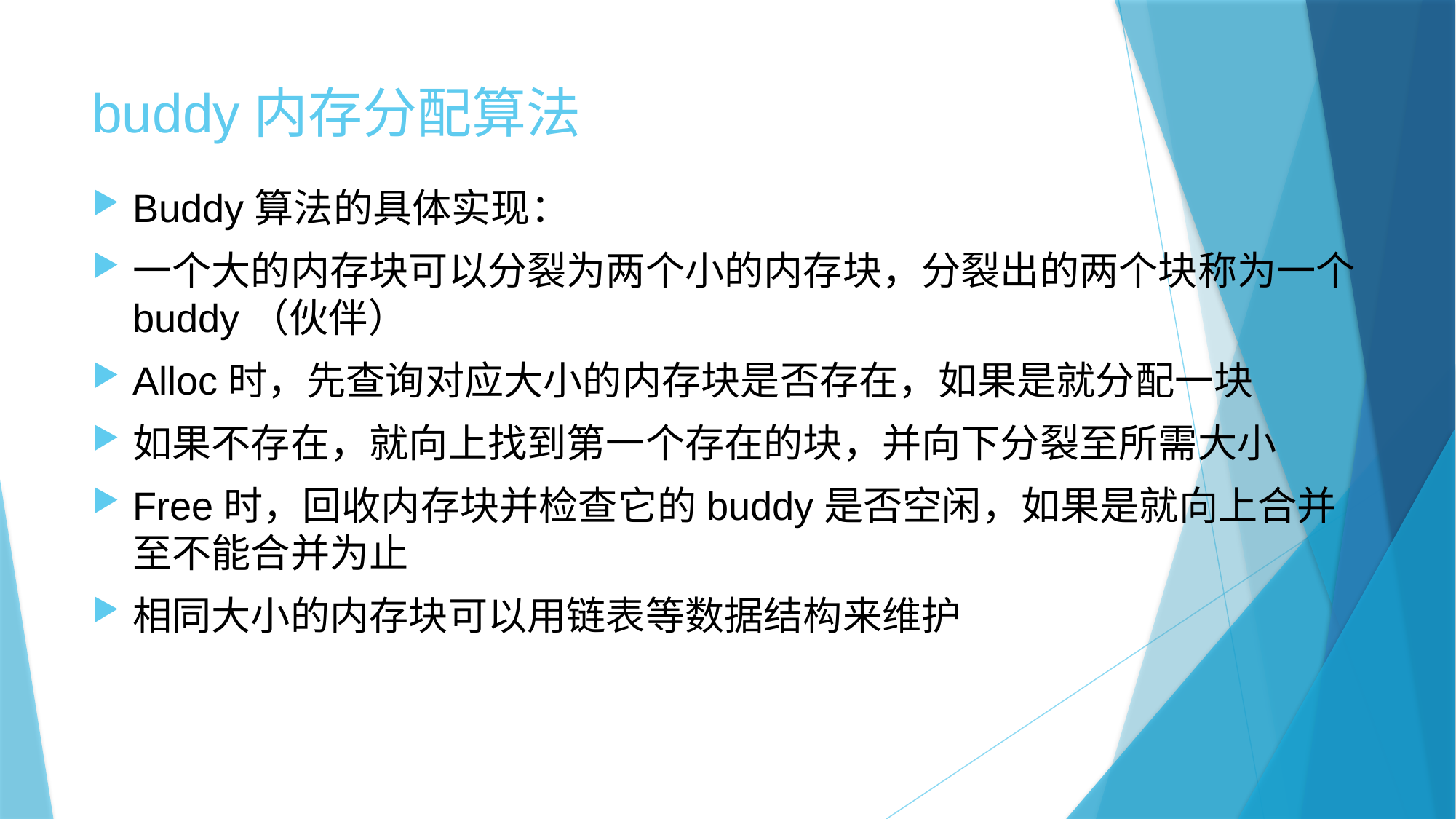

# buddy内存分配算法
Buddy算法的具体实现：
一个大的内存块可以分裂为两个小的内存块，分裂出的两个块称为一个buddy（伙伴）
Alloc时，先查询对应大小的内存块是否存在，如果是就分配一块
如果不存在，就向上找到第一个存在的块，并向下分裂至所需大小
Free时，回收内存块并检查它的buddy是否空闲，如果是就向上合并至不能合并为止
相同大小的内存块可以用链表等数据结构来维护